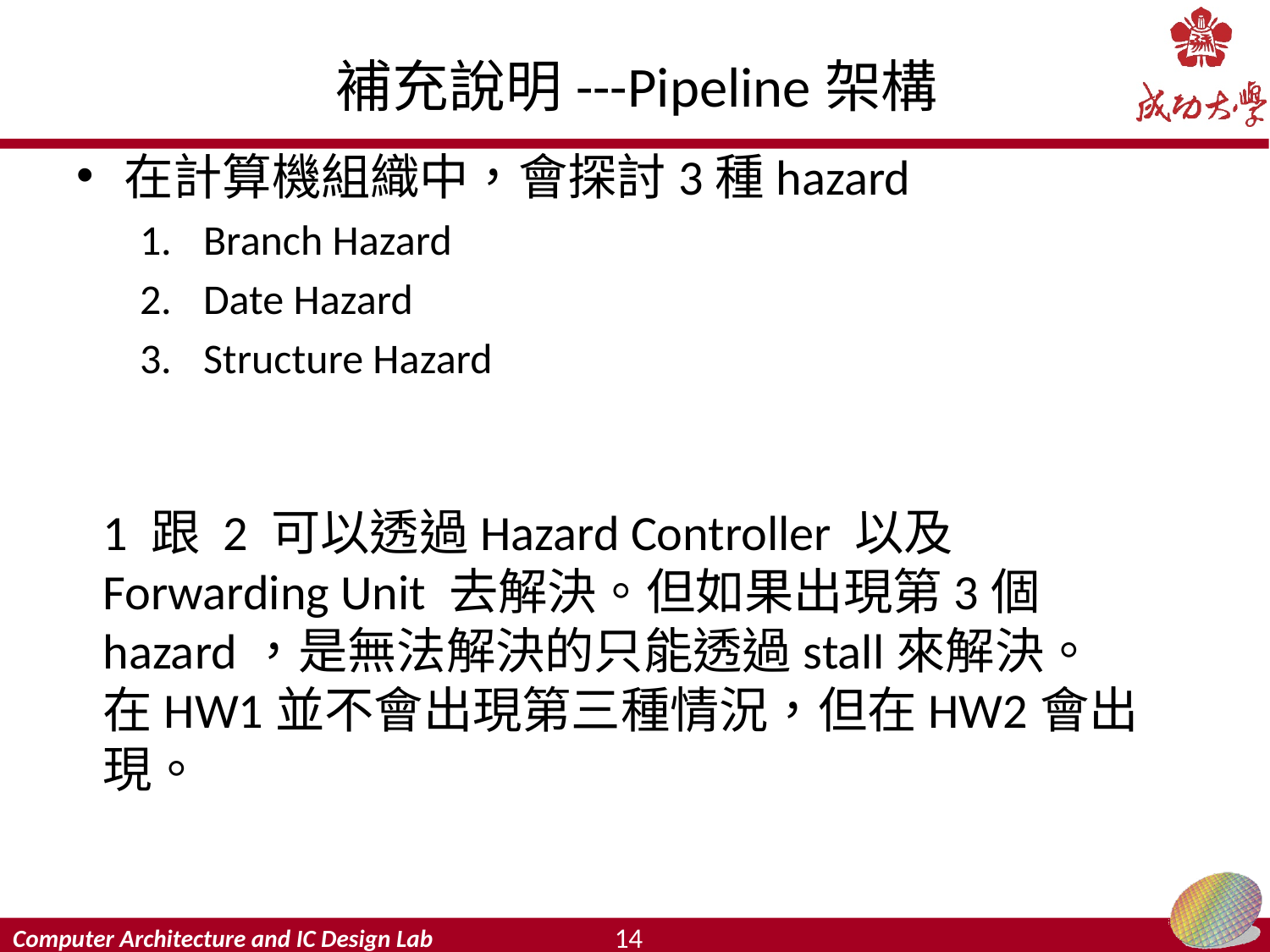

# 補充說明---Pipeline架構
在計算機組織中，會探討3種hazard
Branch Hazard
Date Hazard
Structure Hazard

1 跟 2 可以透過Hazard Controller 以及 Forwarding Unit 去解決。但如果出現第3個hazard，是無法解決的只能透過stall來解決。
在HW1並不會出現第三種情況，但在HW2會出現。
14